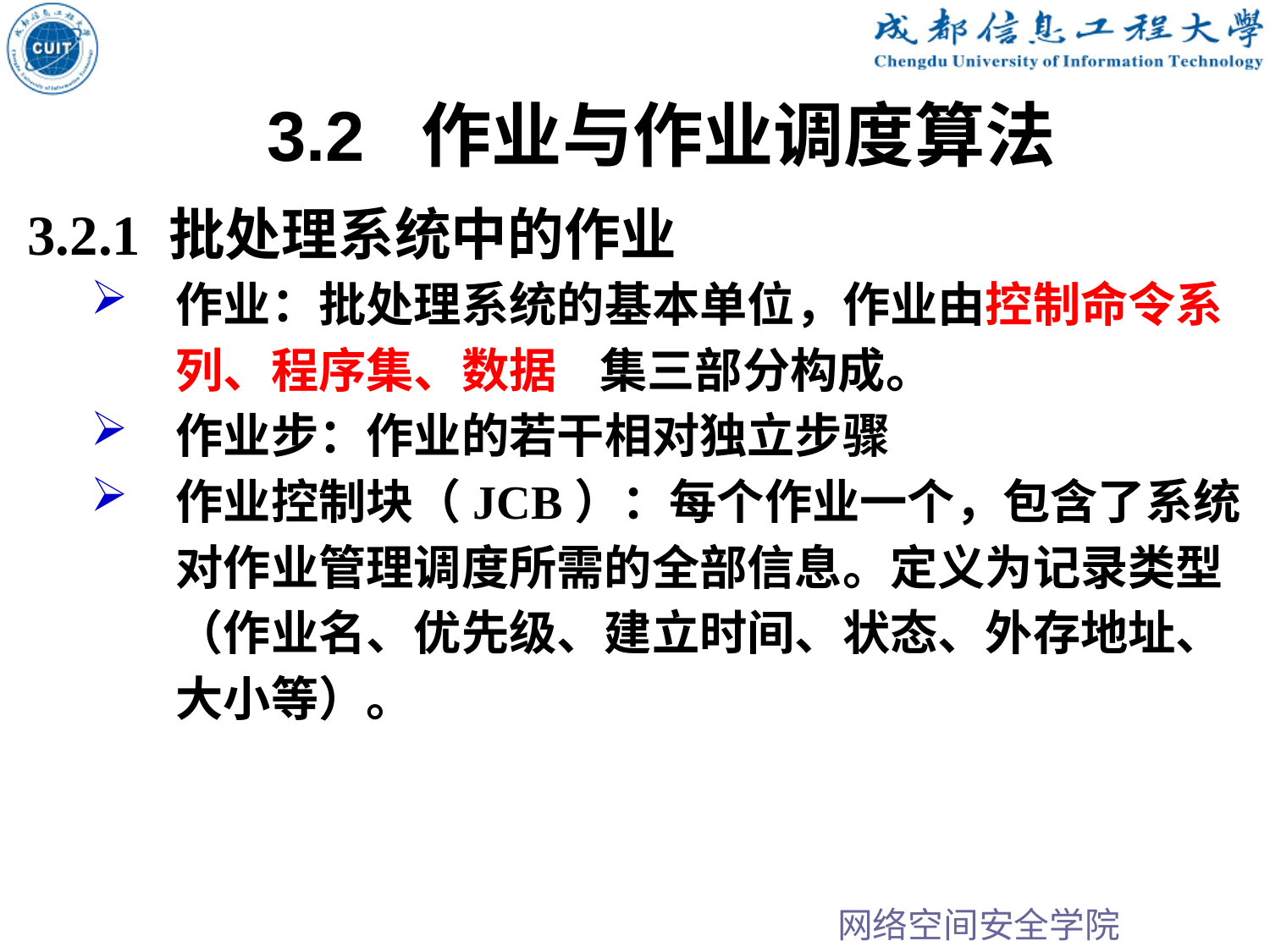

3.2  作业与作业调度算法
3.2.1 批处理系统中的作业
作业：批处理系统的基本单位，作业由控制命令系列、程序集、数据    集三部分构成。
作业步：作业的若干相对独立步骤
作业控制块（JCB）：每个作业一个，包含了系统对作业管理调度所需的全部信息。定义为记录类型（作业名、优先级、建立时间、状态、外存地址、大小等）。